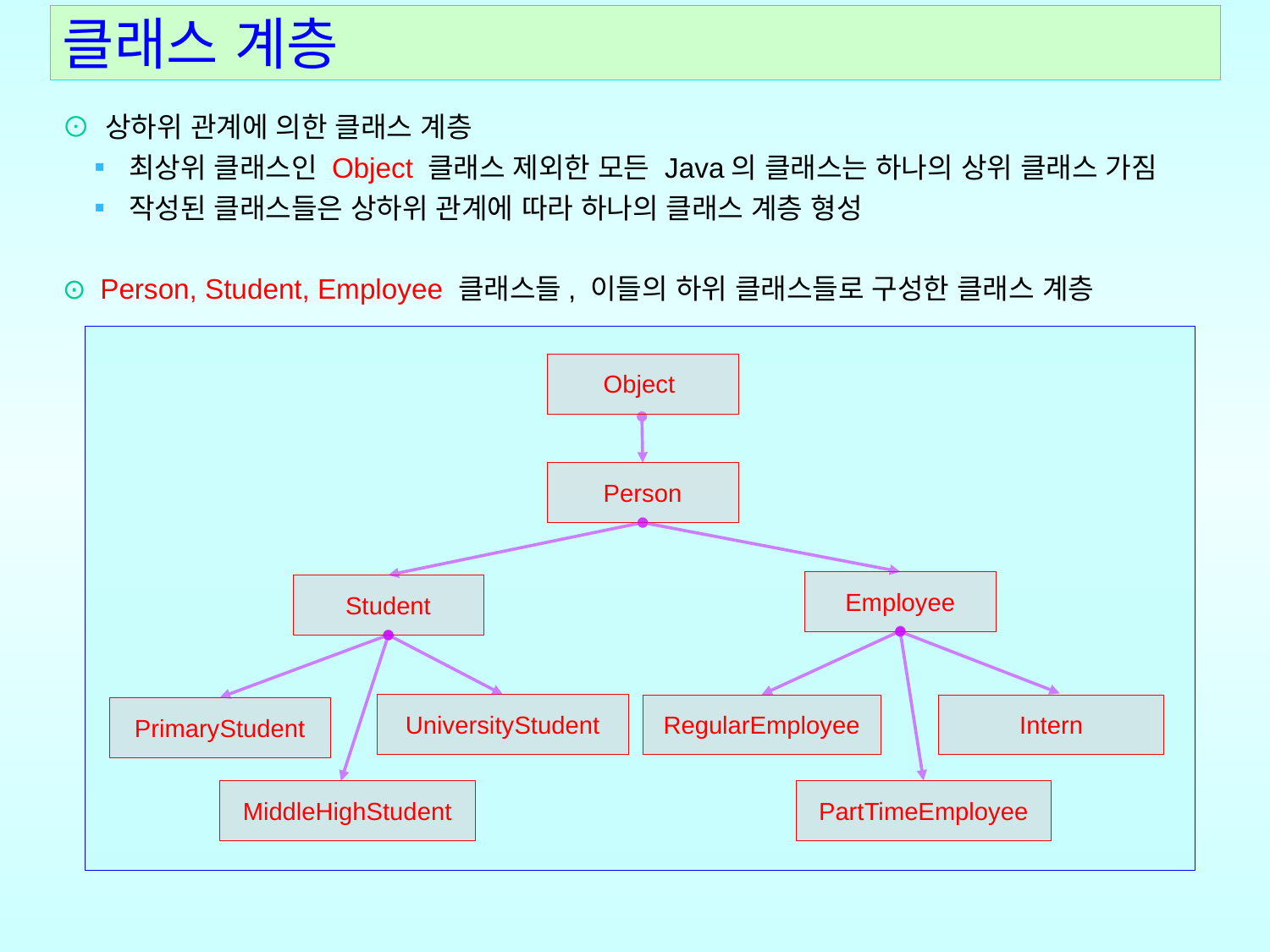

# 클래스 계층
⊙ 상하위 관계에 의한 클래스 계층
   ▪ 최상위 클래스인 Object 클래스 제외한 모든 Java의 클래스는 하나의 상위 클래스 가짐
   ▪ 작성된 클래스들은 상하위 관계에 따라 하나의 클래스 계층 형성

⊙ Person, Student, Employee 클래스들, 이들의 하위 클래스들로 구성한 클래스 계층

Object
Person
Employee
Student
UniversityStudent
Intern
RegularEmployee
PrimaryStudent
MiddleHighStudent
PartTimeEmployee